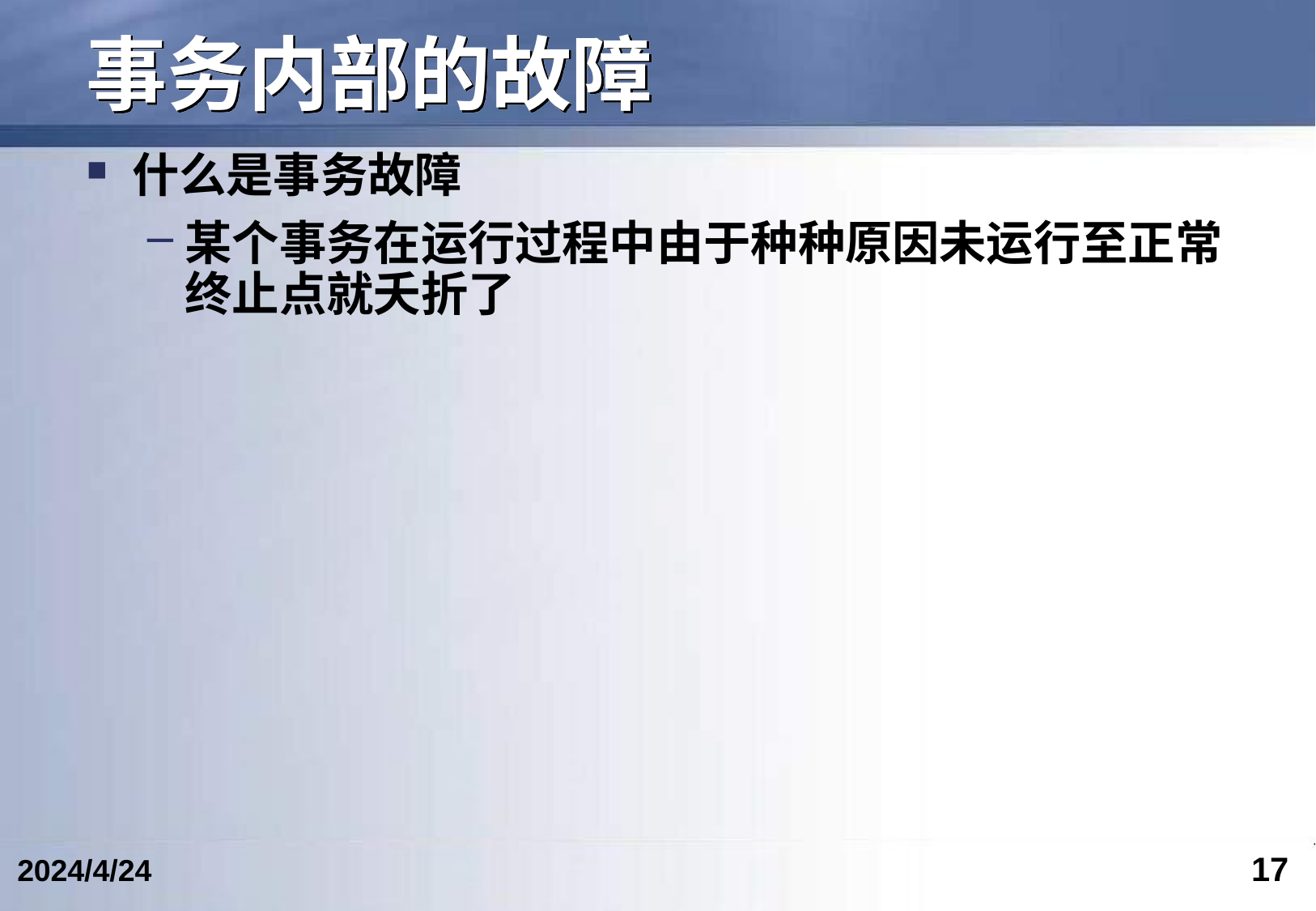

# 事务内部的故障
什么是事务故障
某个事务在运行过程中由于种种原因未运行至正常终止点就夭折了
17
2024/4/24